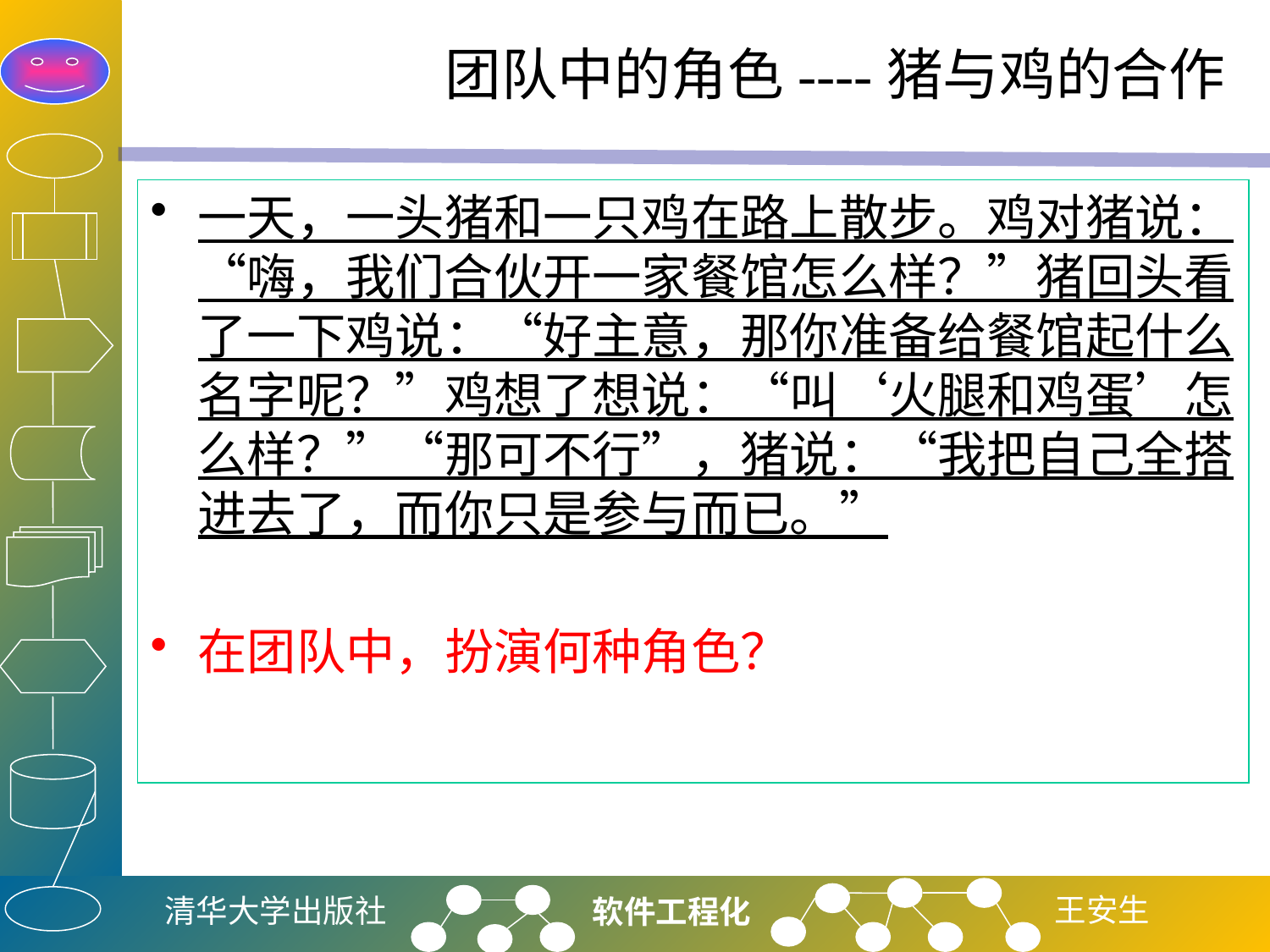

# 团队中的角色----猪与鸡的合作
一天，一头猪和一只鸡在路上散步。鸡对猪说：“嗨，我们合伙开一家餐馆怎么样？”猪回头看了一下鸡说：“好主意，那你准备给餐馆起什么名字呢？”鸡想了想说：“叫‘火腿和鸡蛋’怎么样？”“那可不行”，猪说：“我把自己全搭进去了，而你只是参与而已。”

在团队中，扮演何种角色？